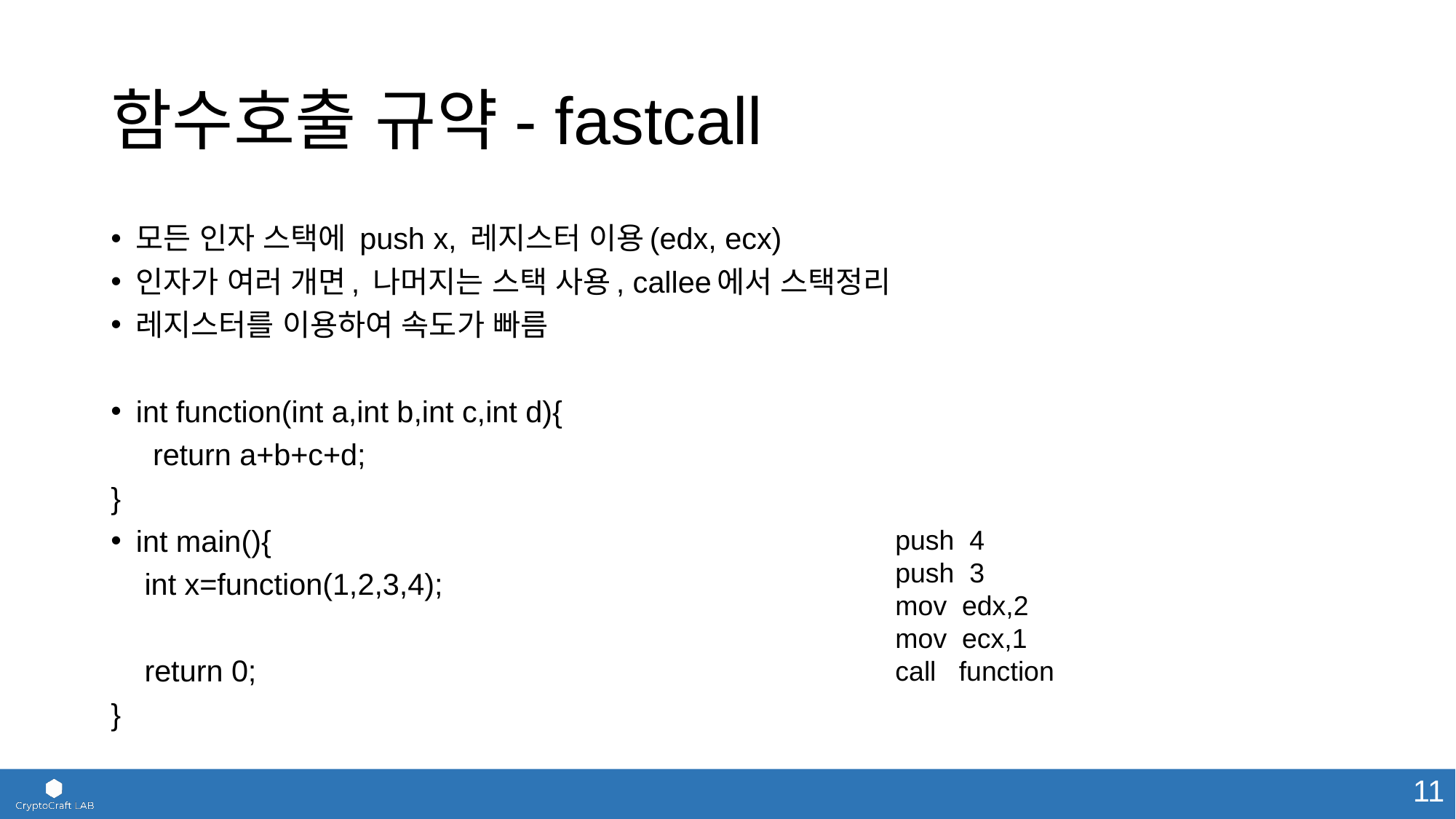

# 함수호출 규약- fastcall
모든 인자 스택에 push x, 레지스터 이용(edx, ecx)
인자가 여러 개면, 나머지는 스택 사용, callee에서 스택정리
레지스터를 이용하여 속도가 빠름

int function(int a,int b,int c,int d){
     return a+b+c+d;
}
int main(){
    int x=function(1,2,3,4);

    return 0;
}

push  4
push  3
mov  edx,2
mov  ecx,1
call   function